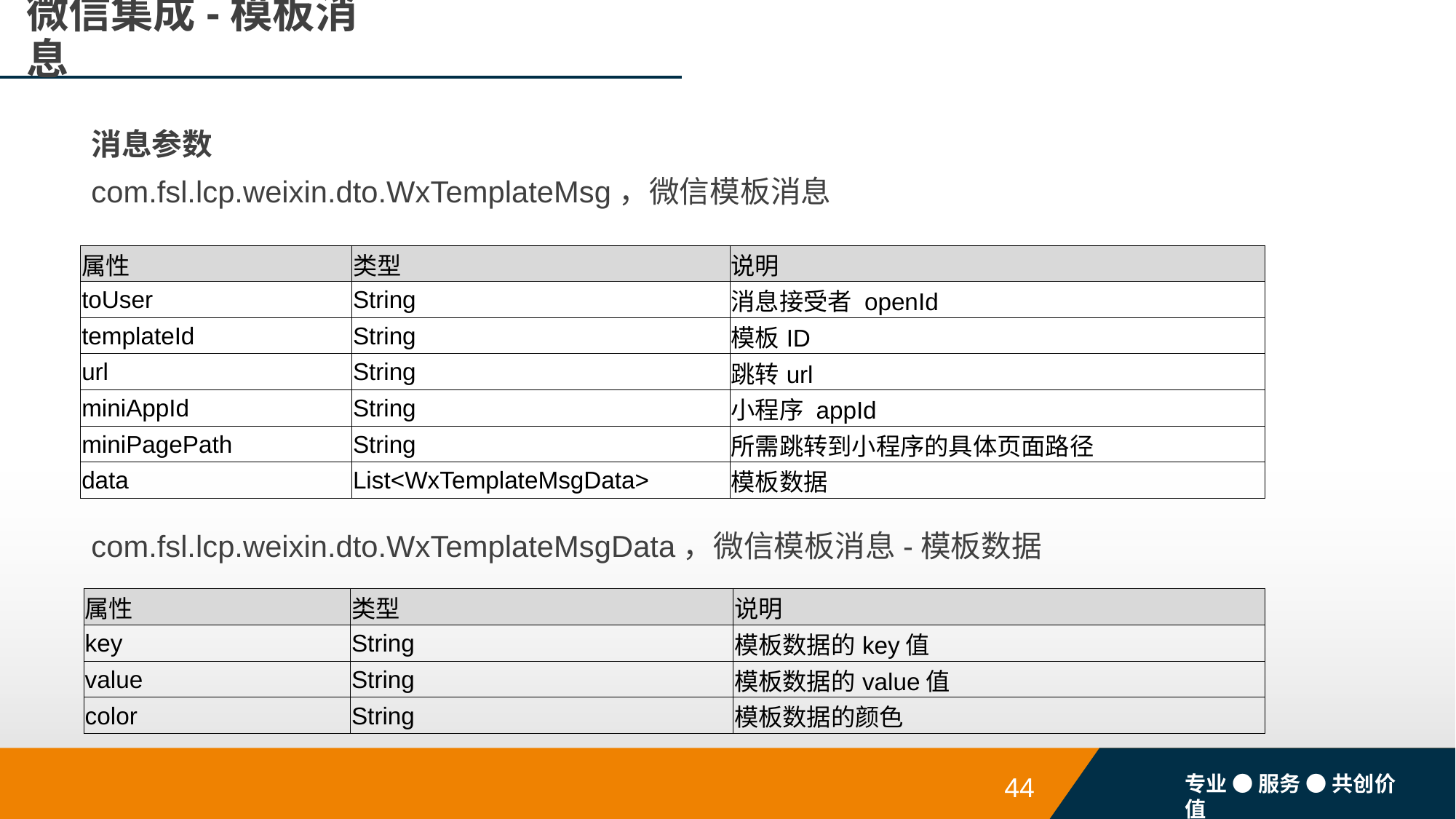

# 微信集成-模板消息
消息参数
com.fsl.lcp.weixin.dto.WxTemplateMsg，微信模板消息
| 属性 | 类型 | 说明 |
| --- | --- | --- |
| toUser | String | 消息接受者 openId |
| templateId | String | 模板ID |
| url | String | 跳转url |
| miniAppId | String | 小程序 appId |
| miniPagePath | String | 所需跳转到小程序的具体页面路径 |
| data | List<WxTemplateMsgData> | 模板数据 |
com.fsl.lcp.weixin.dto.WxTemplateMsgData，微信模板消息-模板数据
| 属性 | 类型 | 说明 |
| --- | --- | --- |
| key | String | 模板数据的key值 |
| value | String | 模板数据的value值 |
| color | String | 模板数据的颜色 |